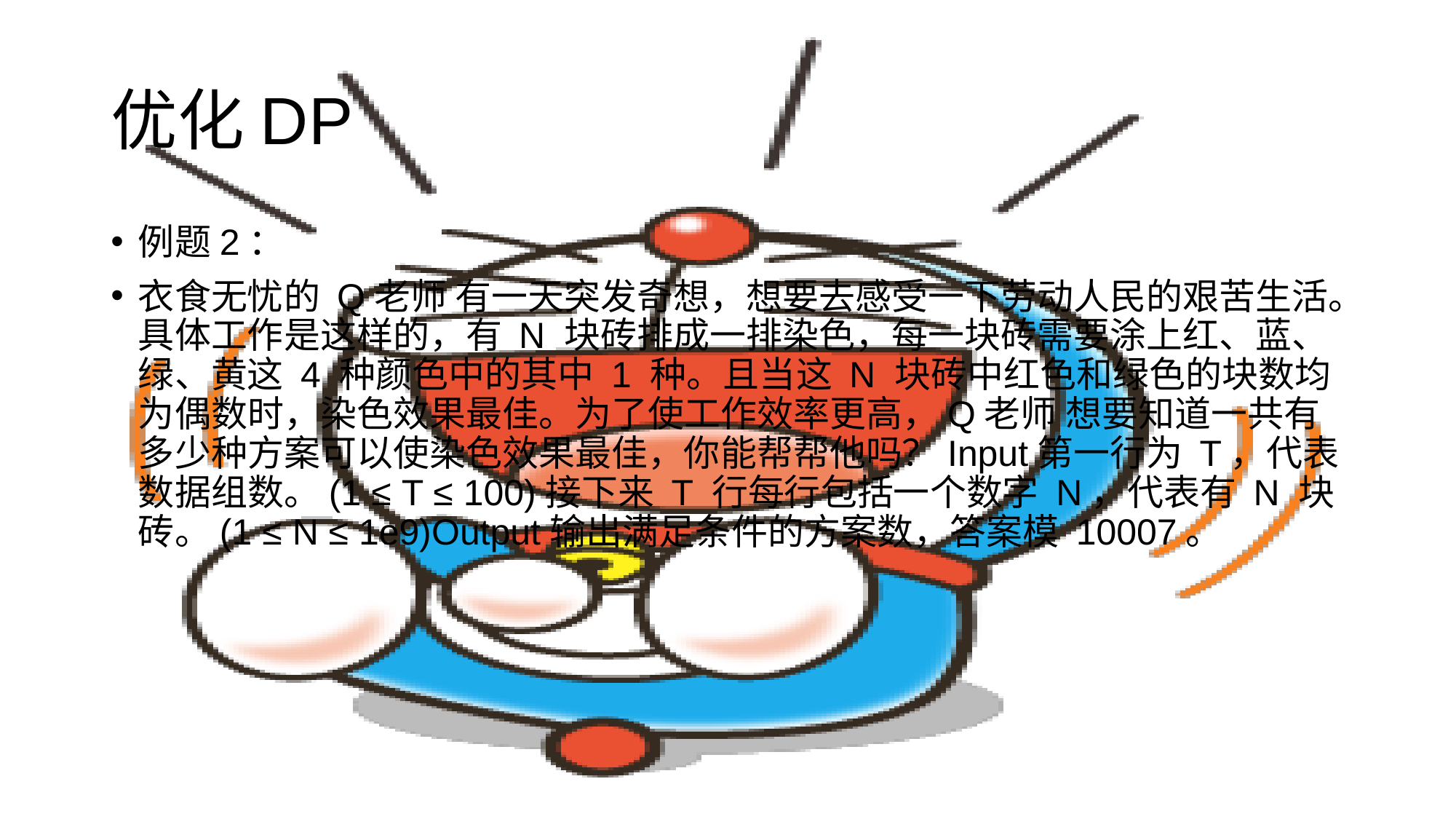

# 优化DP
例题2：
衣食无忧的 Q老师 有一天突发奇想，想要去感受一下劳动人民的艰苦生活。具体工作是这样的，有 N 块砖排成一排染色，每一块砖需要涂上红、蓝、绿、黄这 4 种颜色中的其中 1 种。且当这 N 块砖中红色和绿色的块数均为偶数时，染色效果最佳。为了使工作效率更高，Q老师 想要知道一共有多少种方案可以使染色效果最佳，你能帮帮他吗？Input第一行为 T，代表数据组数。(1 ≤ T ≤ 100)接下来 T 行每行包括一个数字 N，代表有 N 块砖。(1 ≤ N ≤ 1e9)Output输出满足条件的方案数，答案模 10007。